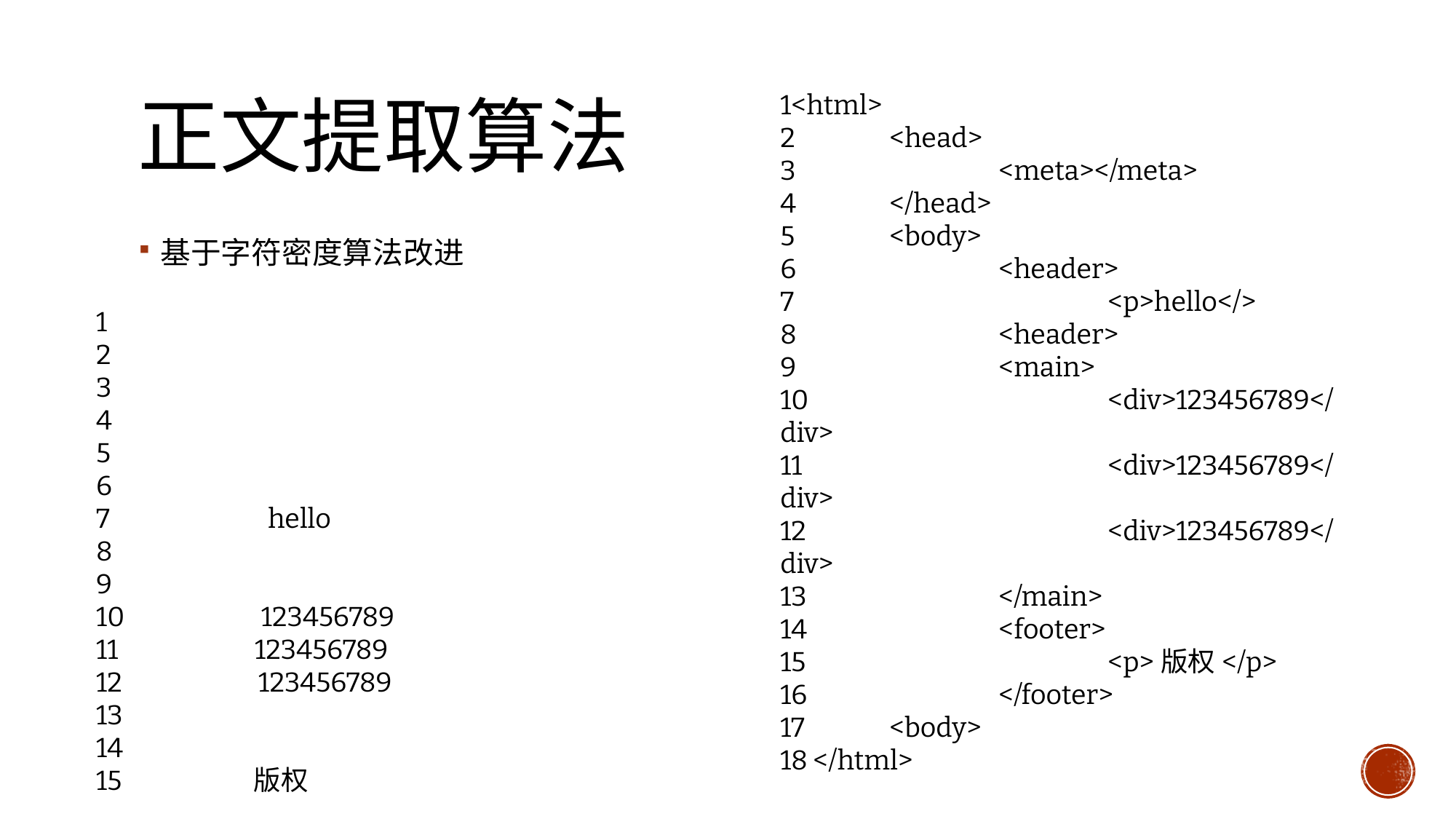

# 正文提取算法
1<html>
2	<head>
3		<meta></meta>
4	</head>
5	<body>
6		<header>
7			<p>hello</>
8		<header>
9		<main>
10			<div>123456789</div>
11			<div>123456789</div>
12			<div>123456789</div>
13		</main>
14		<footer>
15			<p>版权</p>
16		</footer>
17	<body>
18 </html>
基于字符密度算法改进
1
2
3
4
5
6
7                             hello
8
9
10                         123456789
11                         123456789
12                         123456789
13
14
15                       版权